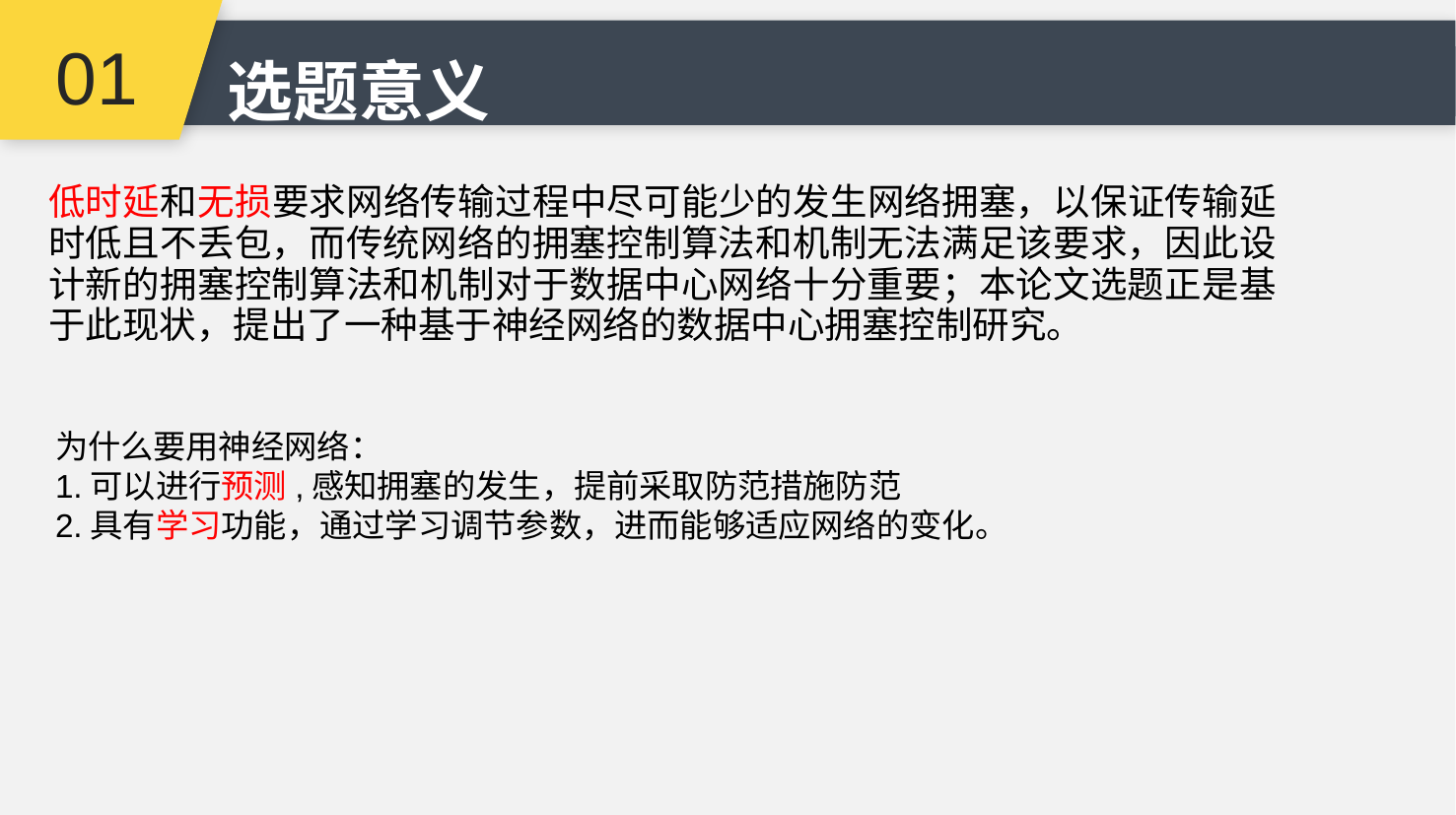

选题意义
01

低时延和无损要求网络传输过程中尽可能少的发生网络拥塞，以保证传输延时低且不丢包，而传统网络的拥塞控制算法和机制无法满足该要求，因此设计新的拥塞控制算法和机制对于数据中心网络十分重要；本论文选题正是基于此现状，提出了一种基于神经网络的数据中心拥塞控制研究。
为什么要用神经网络：
1.可以进行预测,感知拥塞的发生，提前采取防范措施防范
2.具有学习功能，通过学习调节参数，进而能够适应网络的变化。